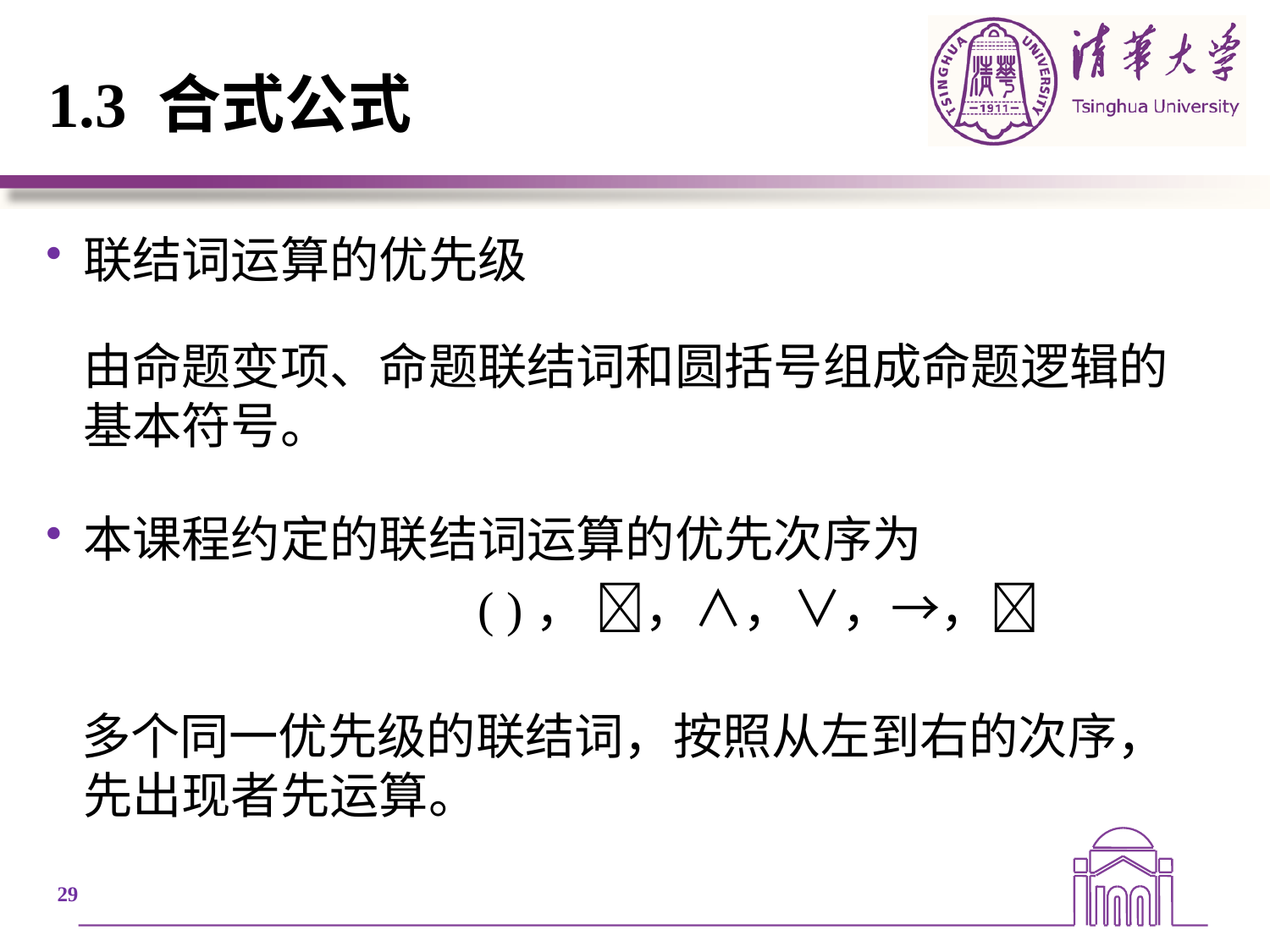

# 1.3 合式公式
联结词运算的优先级
由命题变项、命题联结词和圆括号组成命题逻辑的基本符号。

本课程约定的联结词运算的优先次序为
 				 ( )， ¬，∧，∨，→，↔
  多个同一优先级的联结词，按照从左到右的次序，先出现者先运算。